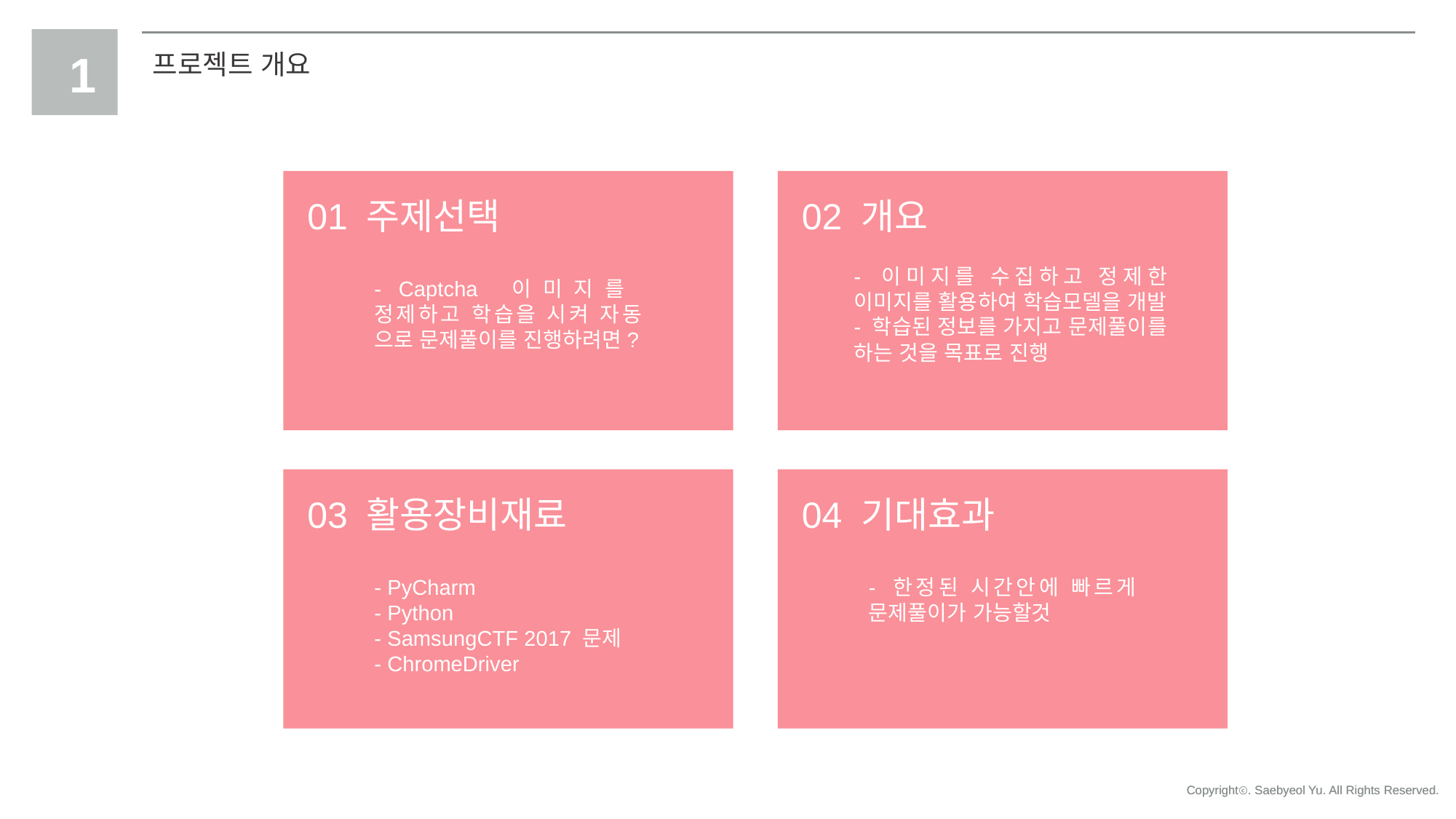

1
프로젝트 개요

01 주제선택
02 개요
- 이미지를 수집하고 정제한 이미지를 활용하여 학습모델을 개발
- 학습된 정보를 가지고 문제풀이를 하는 것을 목표로 진행
- Captcha 이미지를  정제하고 학습을 시켜 자동 으로 문제풀이를 진행하려면?

03 활용장비재료
04 기대효과
- PyCharm
- Python
- SamsungCTF 2017 문제
- ChromeDriver
- 한정된 시간안에 빠르게 문제풀이가 가능할것
Copyrightⓒ. Saebyeol Yu. All Rights Reserved.